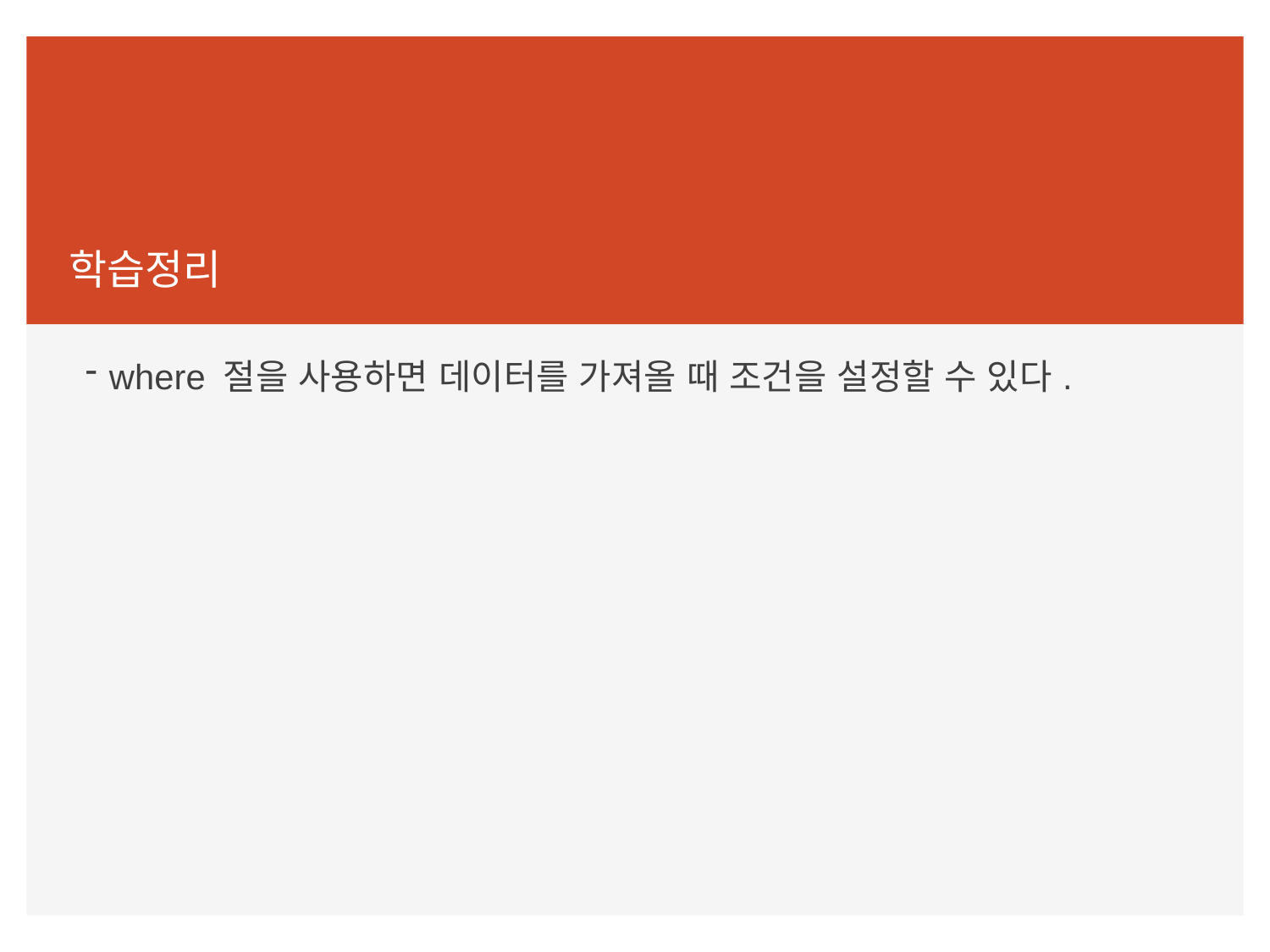

학습정리
where 절을 사용하면 데이터를 가져올 때 조건을 설정할 수 있다.